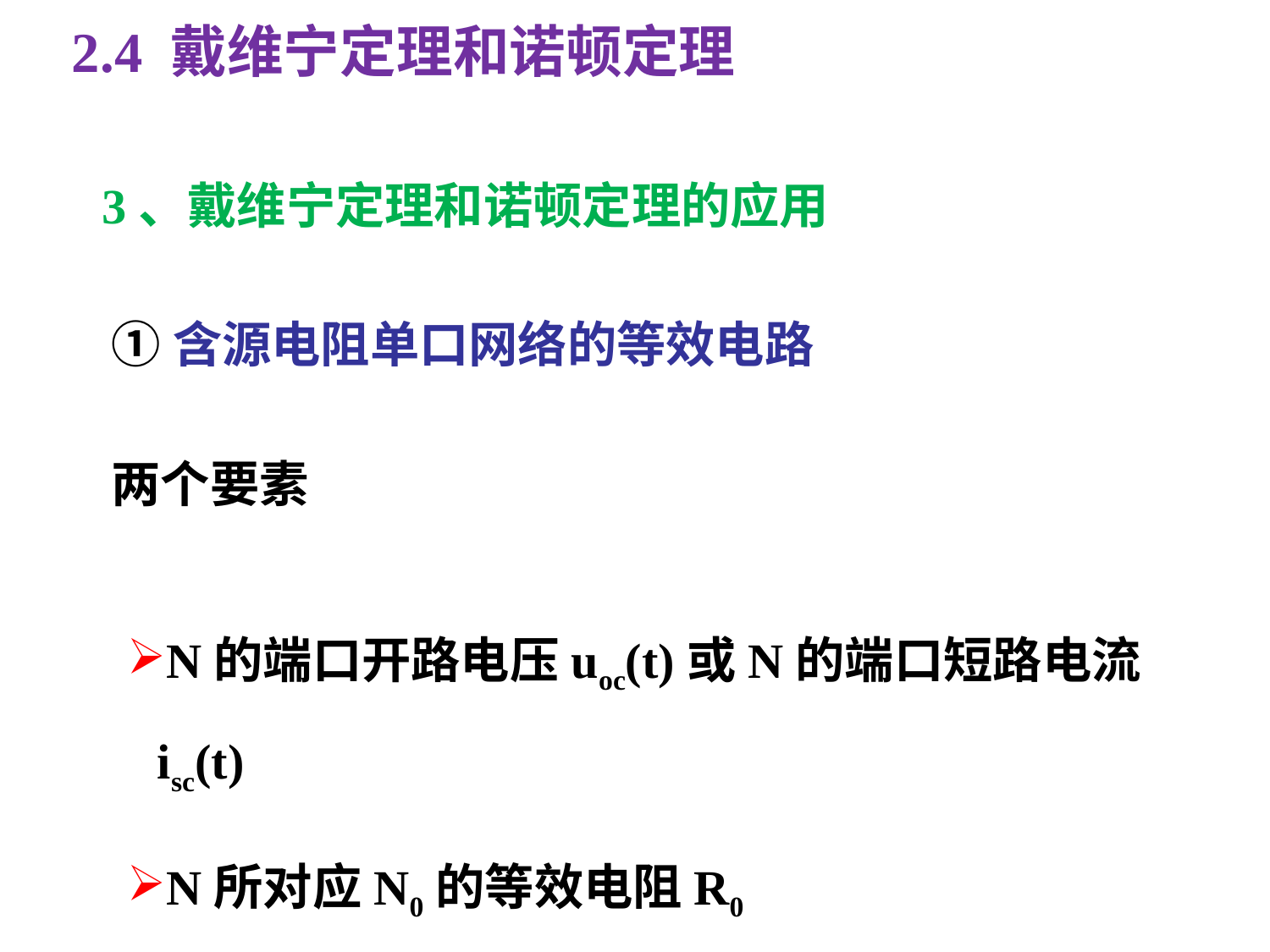

2.4 戴维宁定理和诺顿定理
3、戴维宁定理和诺顿定理的应用
①含源电阻单口网络的等效电路
两个要素
N的端口开路电压uoc(t)或N的端口短路电流isc(t)
N所对应N0的等效电阻R0